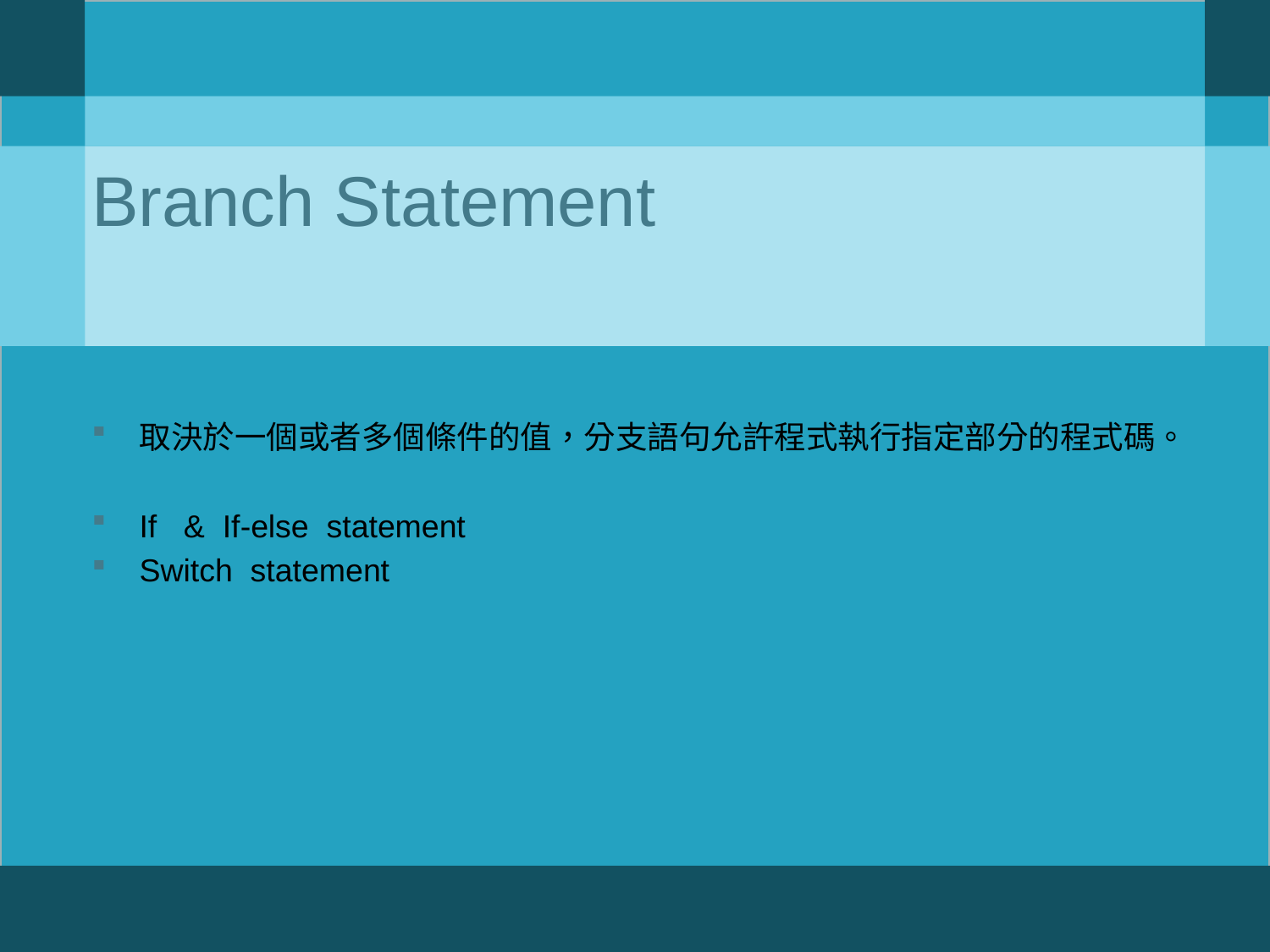

# Branch Statement

取決於一個或者多個條件的值，分支語句允許程式執行指定部分的程式碼。

If   &  If-else  statement
Switch  statement